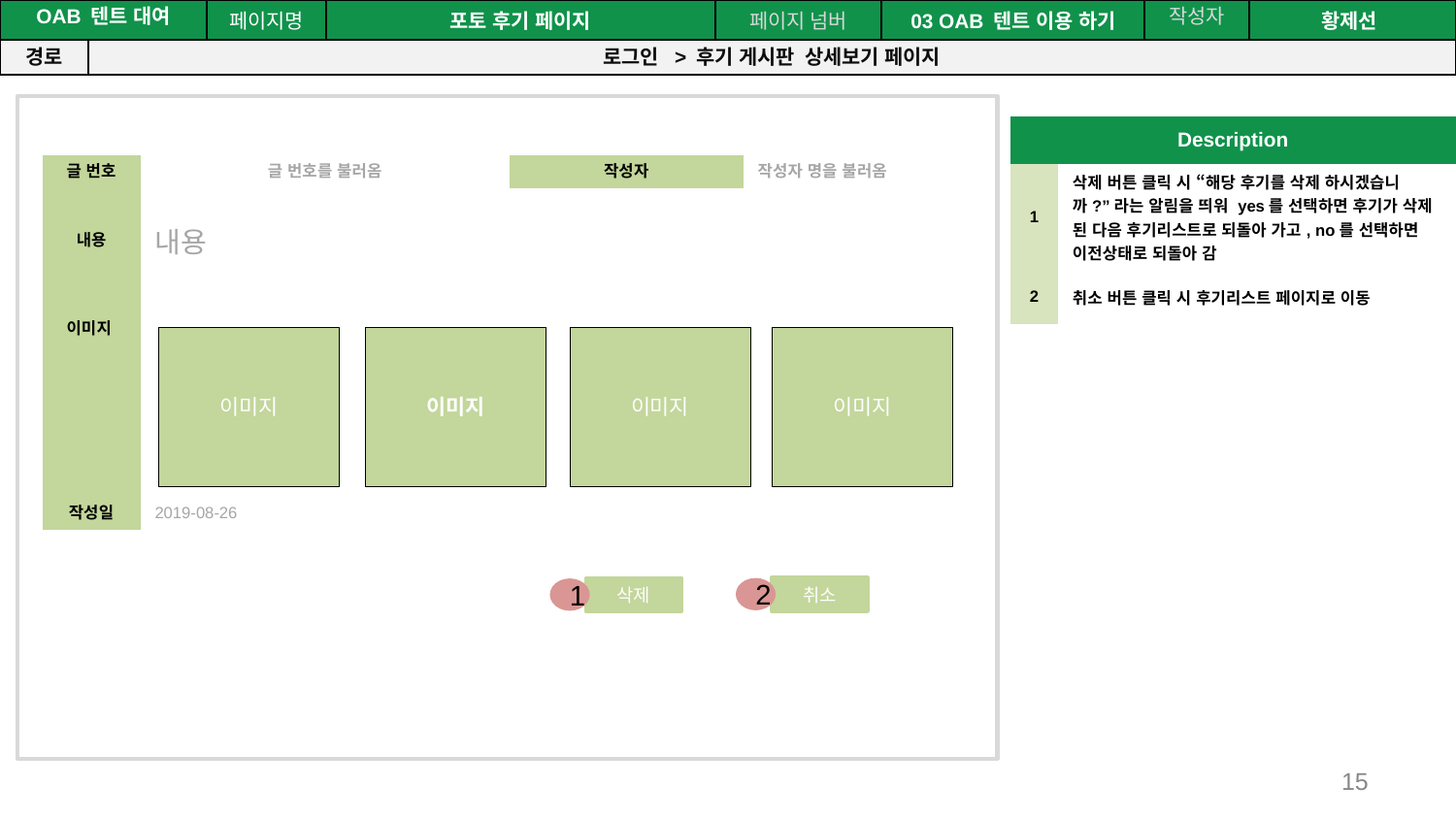

공간(오피스) 대여 시스템
| OAB 텐트 대여 |  | 페이지명 | 포토 후기 페이지 | 페이지 넘버 | 03 OAB 텐트 이용 하기 | 작성자 | 황제선 |
| --- | --- | --- | --- | --- | --- | --- | --- |
| 경로 | 로그인 > 후기 게시판 상세보기 페이지 |  |  |  |  |  |  |

| Description |  |
| --- | --- |
| 1 | 삭제 버튼 클릭 시 “해당 후기를 삭제 하시겠습니까?”라는 알림을 띄워 yes를 선택하면 후기가 삭제 된 다음 후기리스트로 되돌아 가고, no를 선택하면 이전상태로 되돌아 감 |
| 2 | 취소 버튼 클릭 시 후기리스트 페이지로 이동 |
| 글 번호 | 글 번호를 불러옴 | 작성자 | 작성자 명을 불러옴 |
| --- | --- | --- | --- |
| 내용 | 내용 |  |  |
| 이미지 |  |  |  |
| 작성일 | 2019-08-26 |  |  |
이미지
이미지
이미지
이미지
취소
삭제
2
1

15